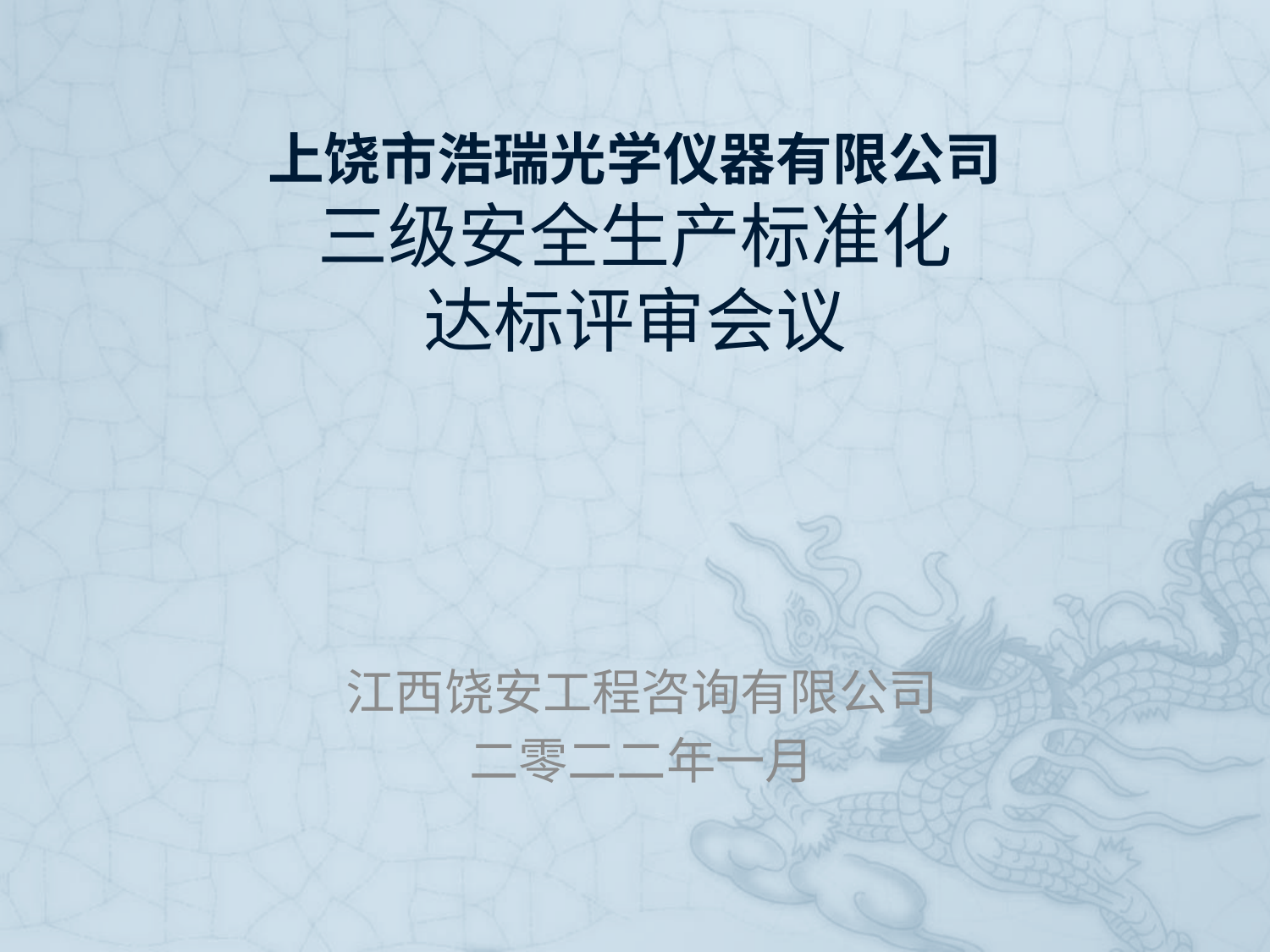

# 上饶市浩瑞光学仪器有限公司 三级安全生产标准化 达标评审会议
江西饶安工程咨询有限公司
二零二二年一月